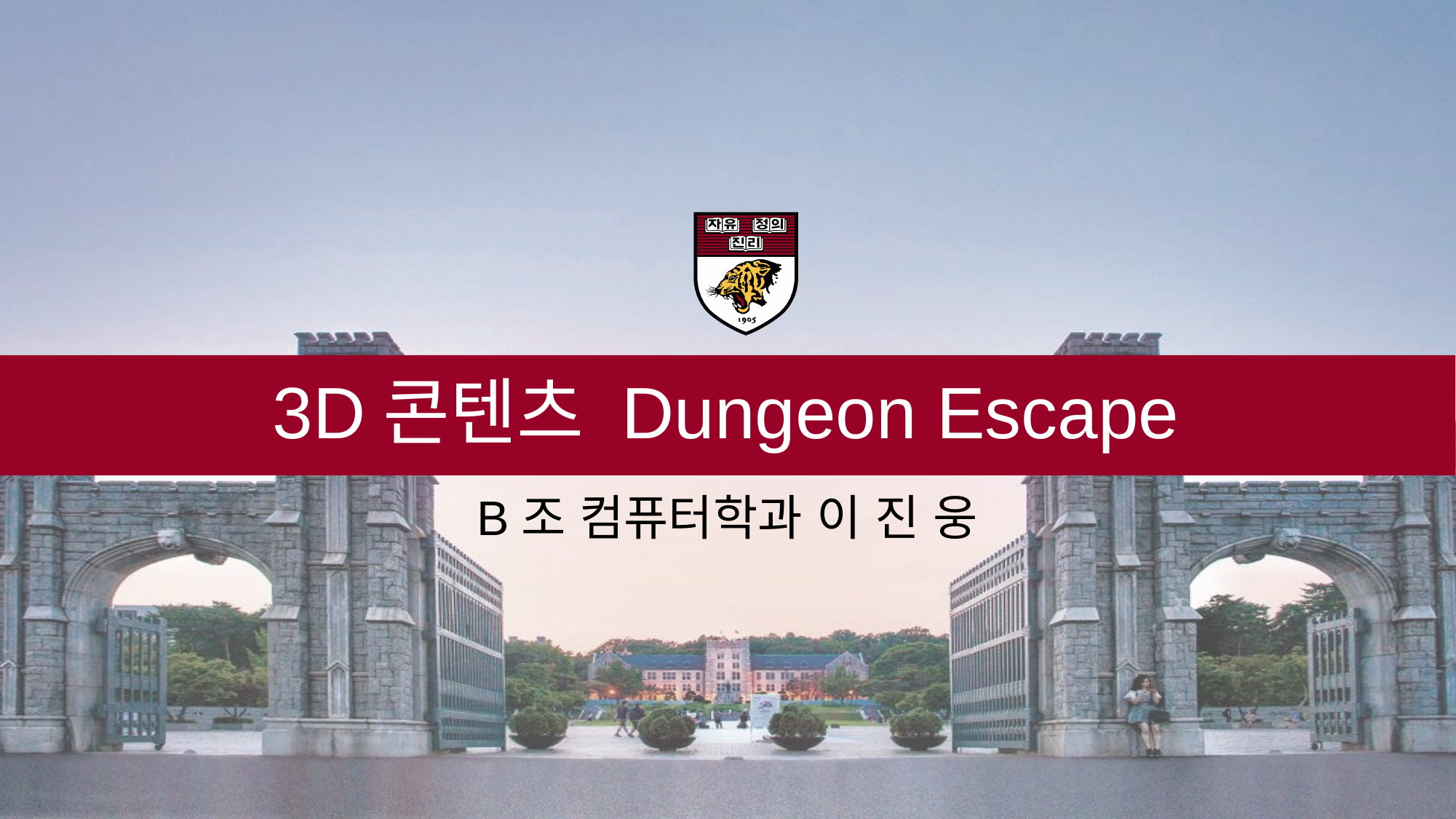

# 3D콘텐츠 Dungeon Escape
B조 컴퓨터학과 이 진 웅